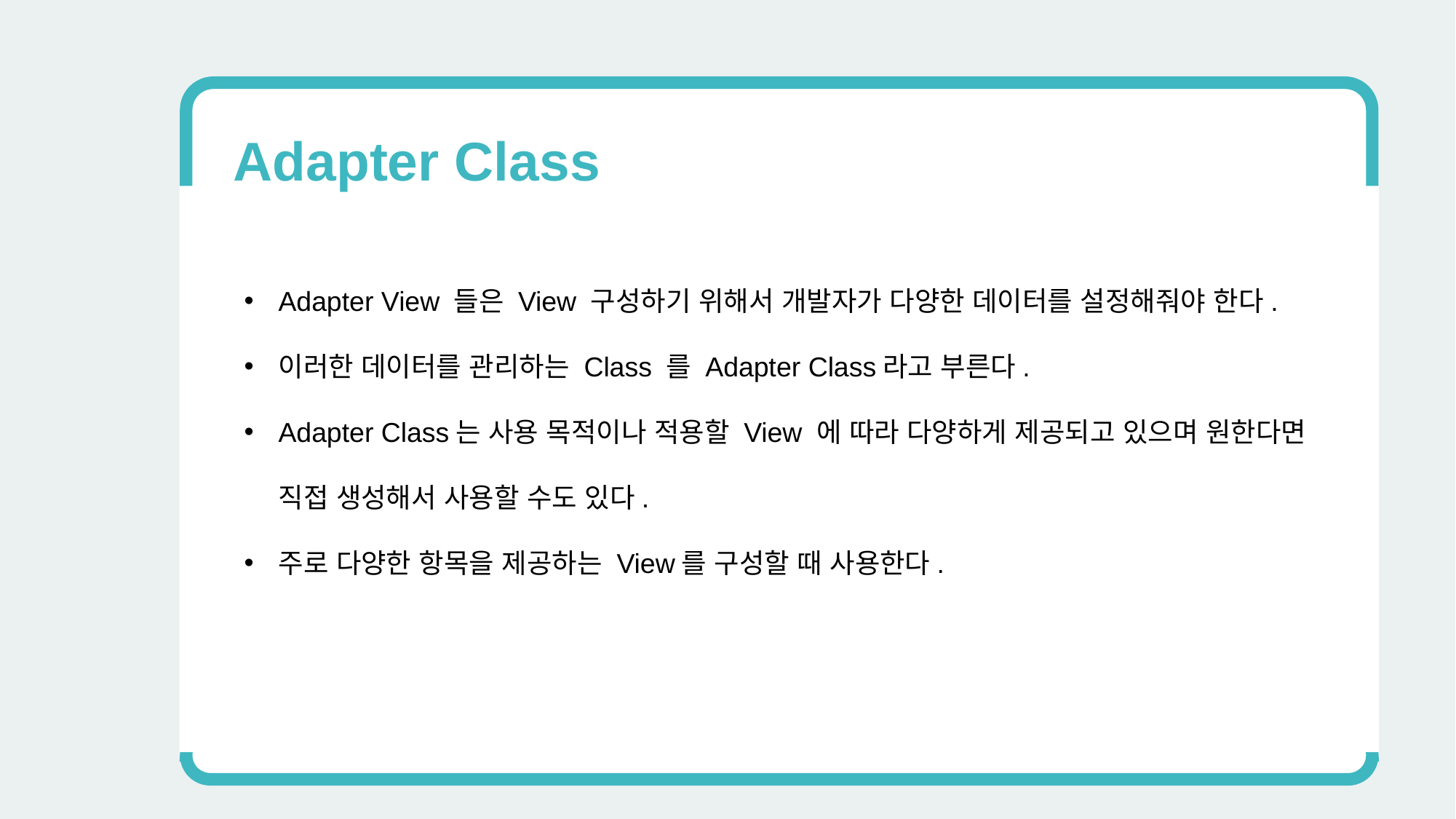

Adapter Class

Adapter View 들은 View 구성하기 위해서 개발자가 다양한 데이터를 설정해줘야 한다.
이러한 데이터를 관리하는 Class 를 Adapter Class라고 부른다.
Adapter Class는 사용 목적이나 적용할 View 에 따라 다양하게 제공되고 있으며 원한다면 직접 생성해서 사용할 수도 있다.
주로 다양한 항목을 제공하는 View를 구성할 때 사용한다.